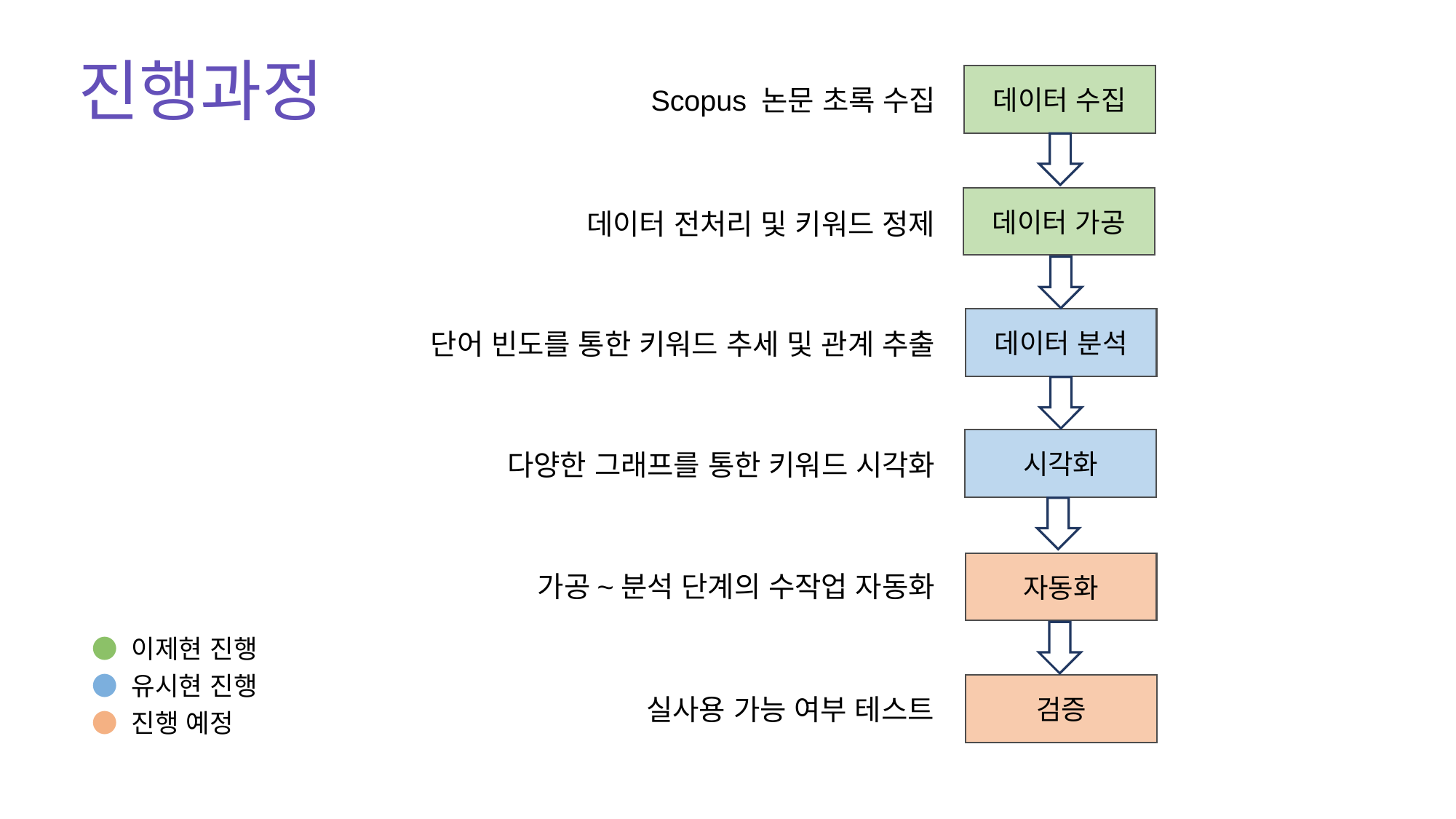

# 진행과정
데이터 수집
Scopus 논문 초록 수집

데이터 가공
데이터 전처리 및 키워드 정제

데이터 분석
단어 빈도를 통한 키워드 추세 및 관계 추출

시각화
다양한 그래프를 통한 키워드 시각화

자동화
가공~분석 단계의 수작업 자동화
● 이제현 진행
● 유시현 진행
● 진행 예정

검증
실사용 가능 여부 테스트